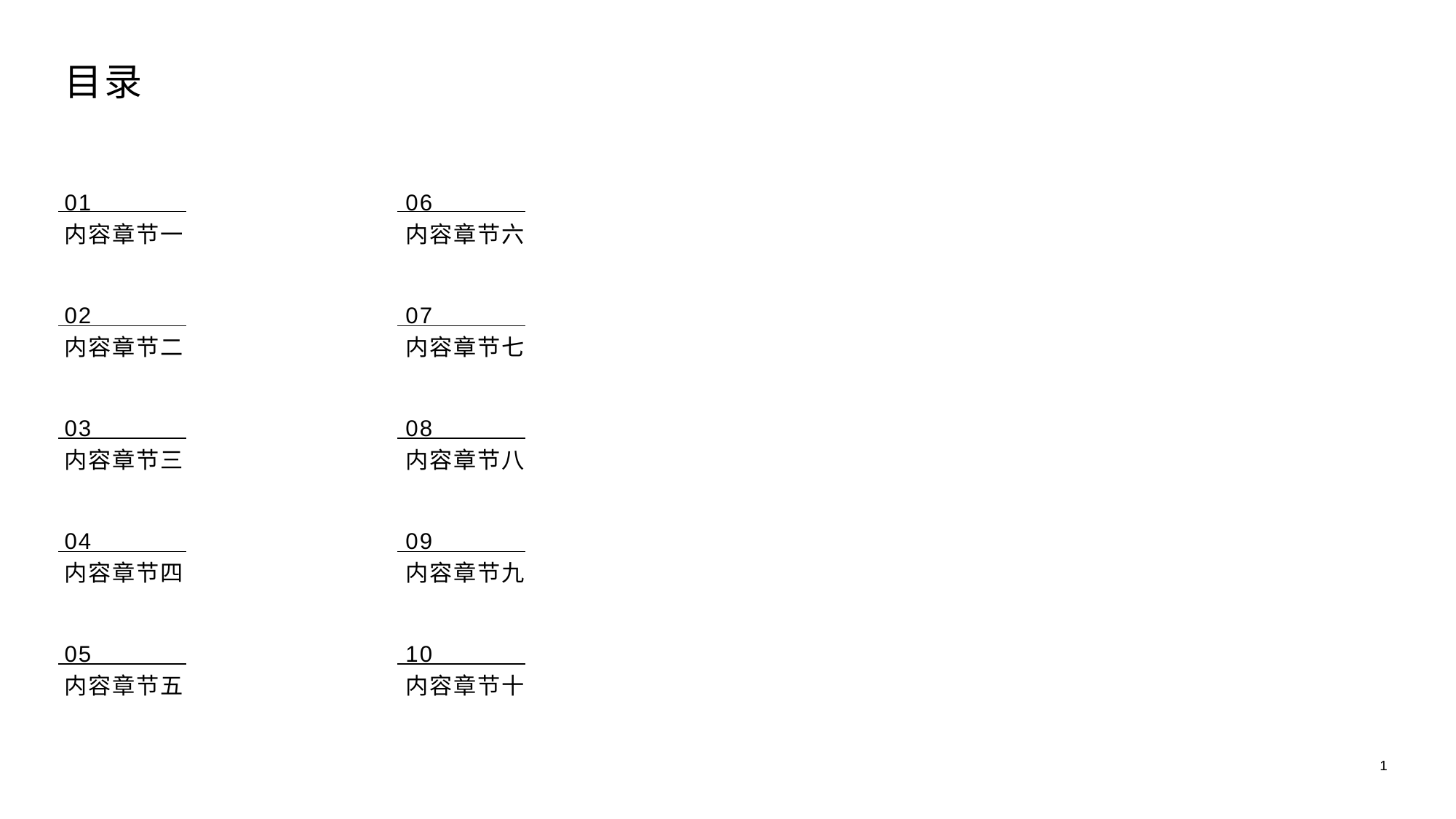

目录
01
06
内容章节一
内容章节六
02
07
内容章节二
内容章节七
03
08
内容章节三
内容章节八
04
09
内容章节四
内容章节九
05
10
内容章节五
内容章节十
1